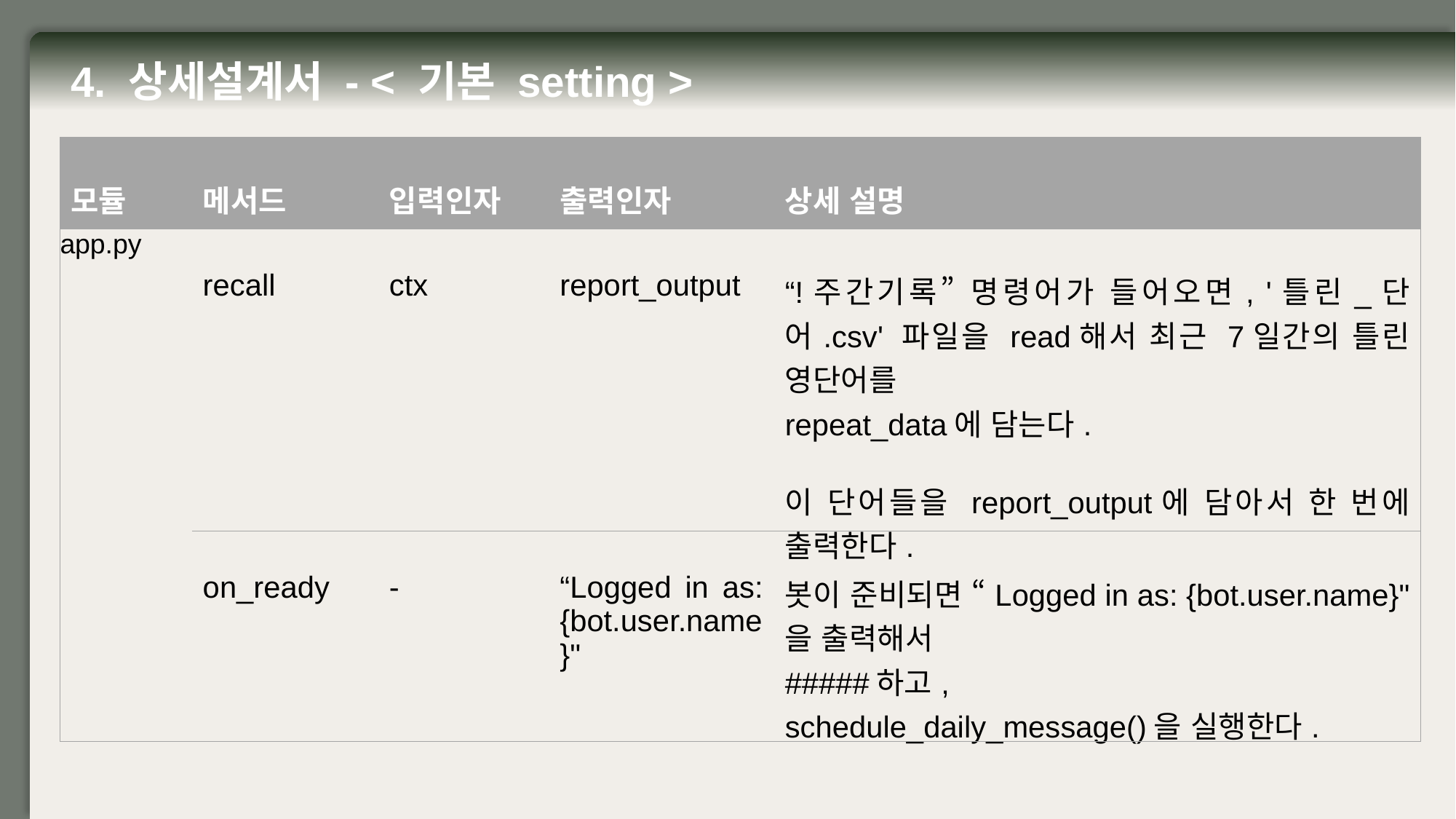

4. 상세설계서 - < 기본 setting >
| 모듈 | 메서드 | 입력인자 | 출력인자 | 상세 설명 |
| --- | --- | --- | --- | --- |
| app.py | recall | ctx | report\_output | “!주간기록” 명령어가 들어오면, '틀린\_단어.csv' 파일을 read해서 최근 7일간의 틀린 영단어를  repeat\_data에 담는다.  이 단어들을 report\_output에 담아서 한 번에 출력한다. |
|  | on\_ready | - | “Logged in as: {bot.user.name}" | 봇이 준비되면 “Logged in as: {bot.user.name}" 을 출력해서  #####하고,  schedule\_daily\_message()을 실행한다. |